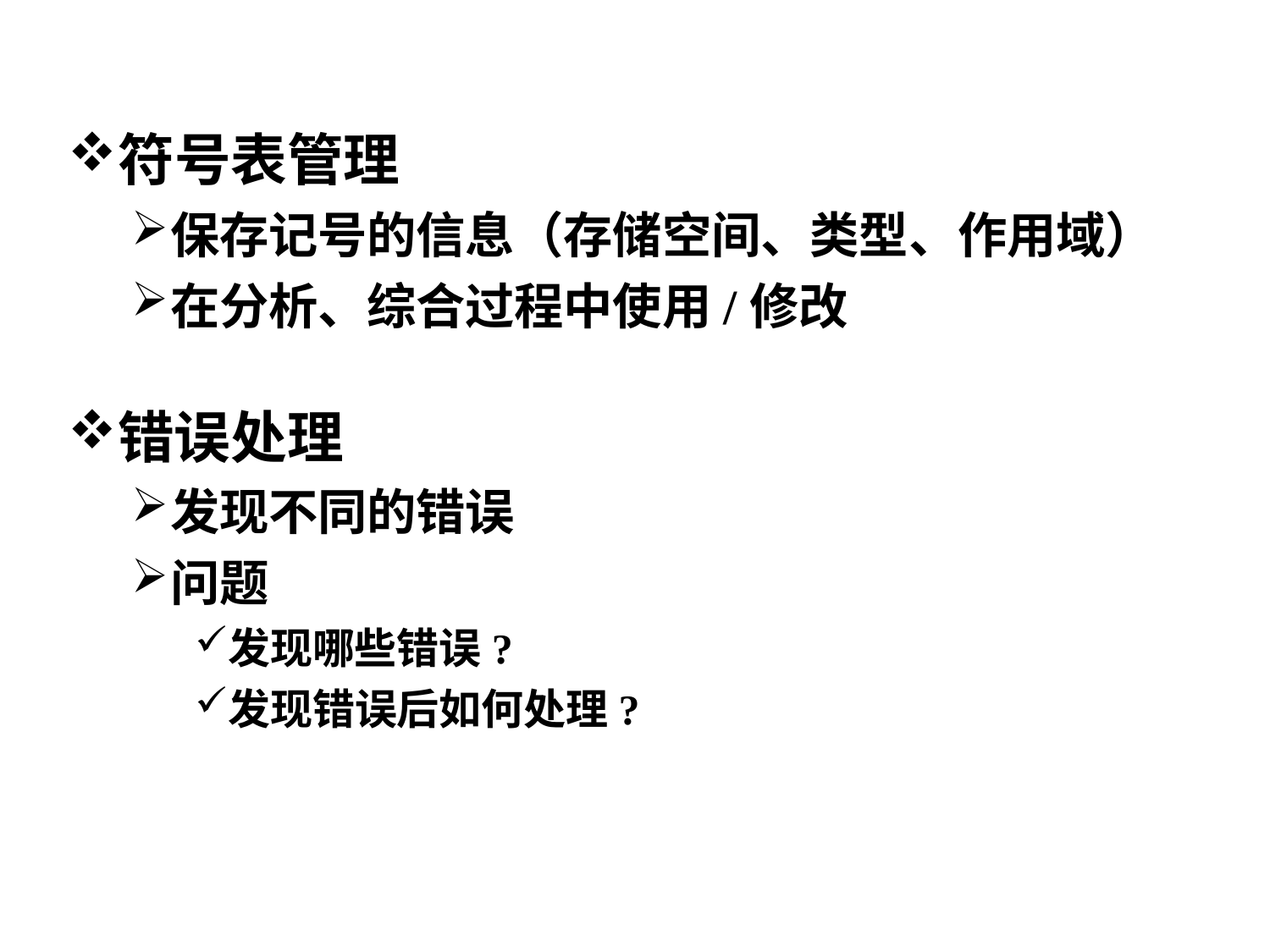

符号表管理
保存记号的信息（存储空间、类型、作用域）
在分析、综合过程中使用/修改

错误处理
发现不同的错误
问题
发现哪些错误?
发现错误后如何处理?